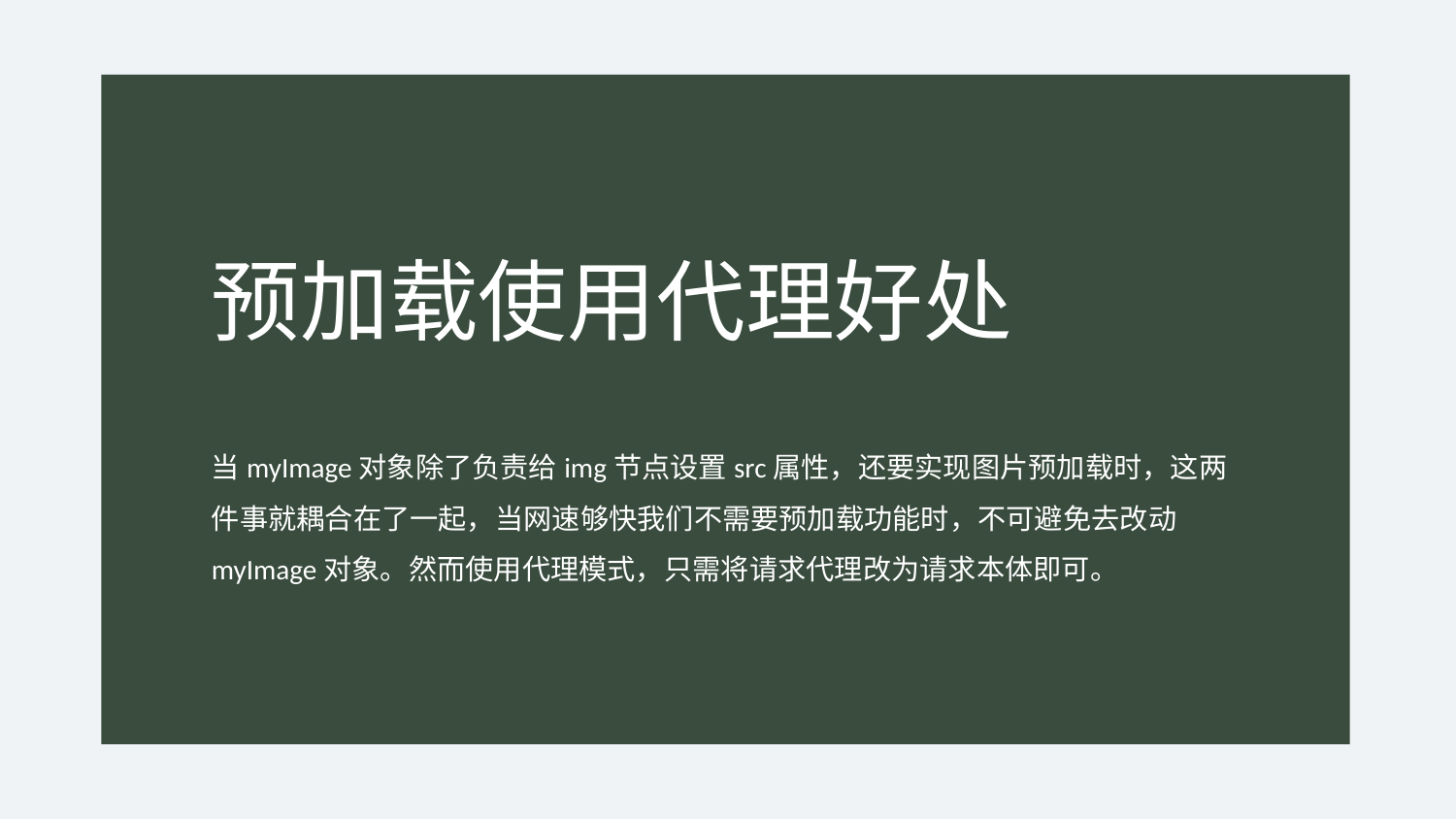

预加载使用代理好处
当myImage对象除了负责给img节点设置src属性，还要实现图片预加载时，这两件事就耦合在了一起，当网速够快我们不需要预加载功能时，不可避免去改动myImage对象。然而使用代理模式，只需将请求代理改为请求本体即可。